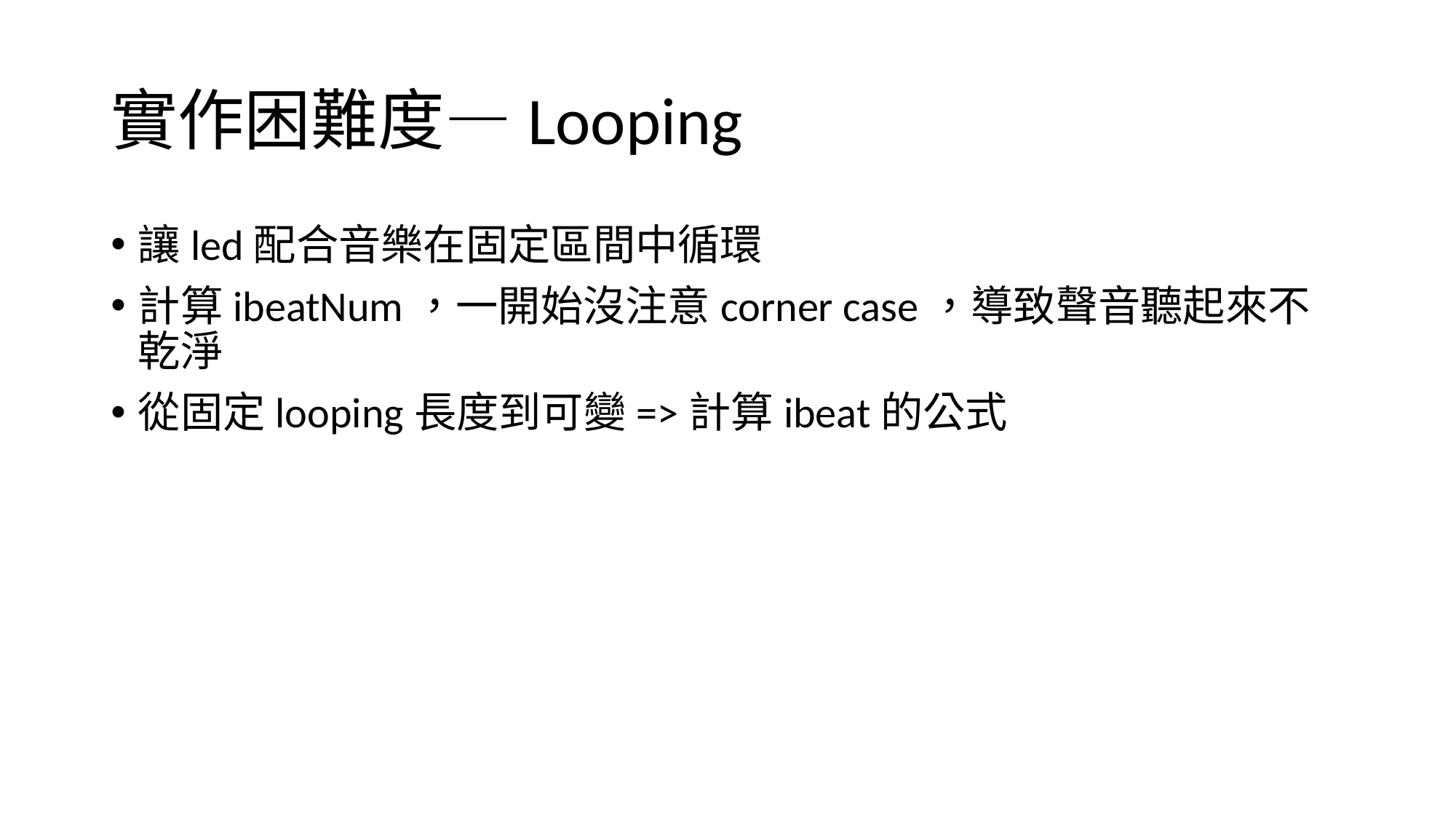

# 實作困難度—Looping
讓led配合音樂在固定區間中循環
計算ibeatNum，一開始沒注意corner case，導致聲音聽起來不乾淨
從固定looping長度到可變=>計算ibeat的公式